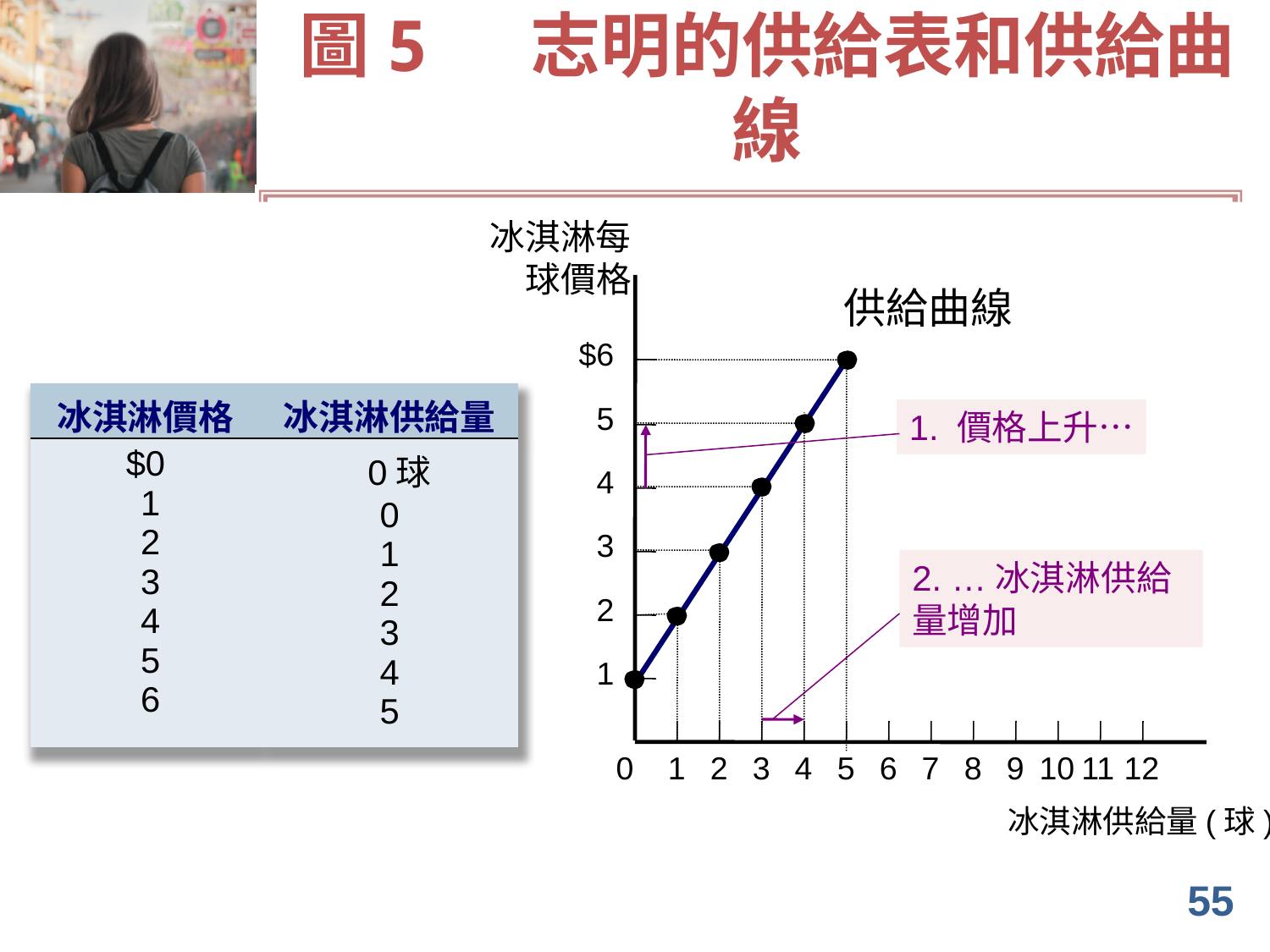

# 圖5  志明的供給表和供給曲線
冰淇淋每球價格
$6
5
4
3
2
1

供給曲線

| 冰淇淋價格 | 冰淇淋供給量 |
| --- | --- |
| $0 1 2 3 4 5 6 | 0球 0 1 2 3 4 5 |
1. 價格上升…

2. …冰淇淋供給量增加

1
2
3
4
5
6
7
8
9
10
11
12
0
冰淇淋供給量(球)
55